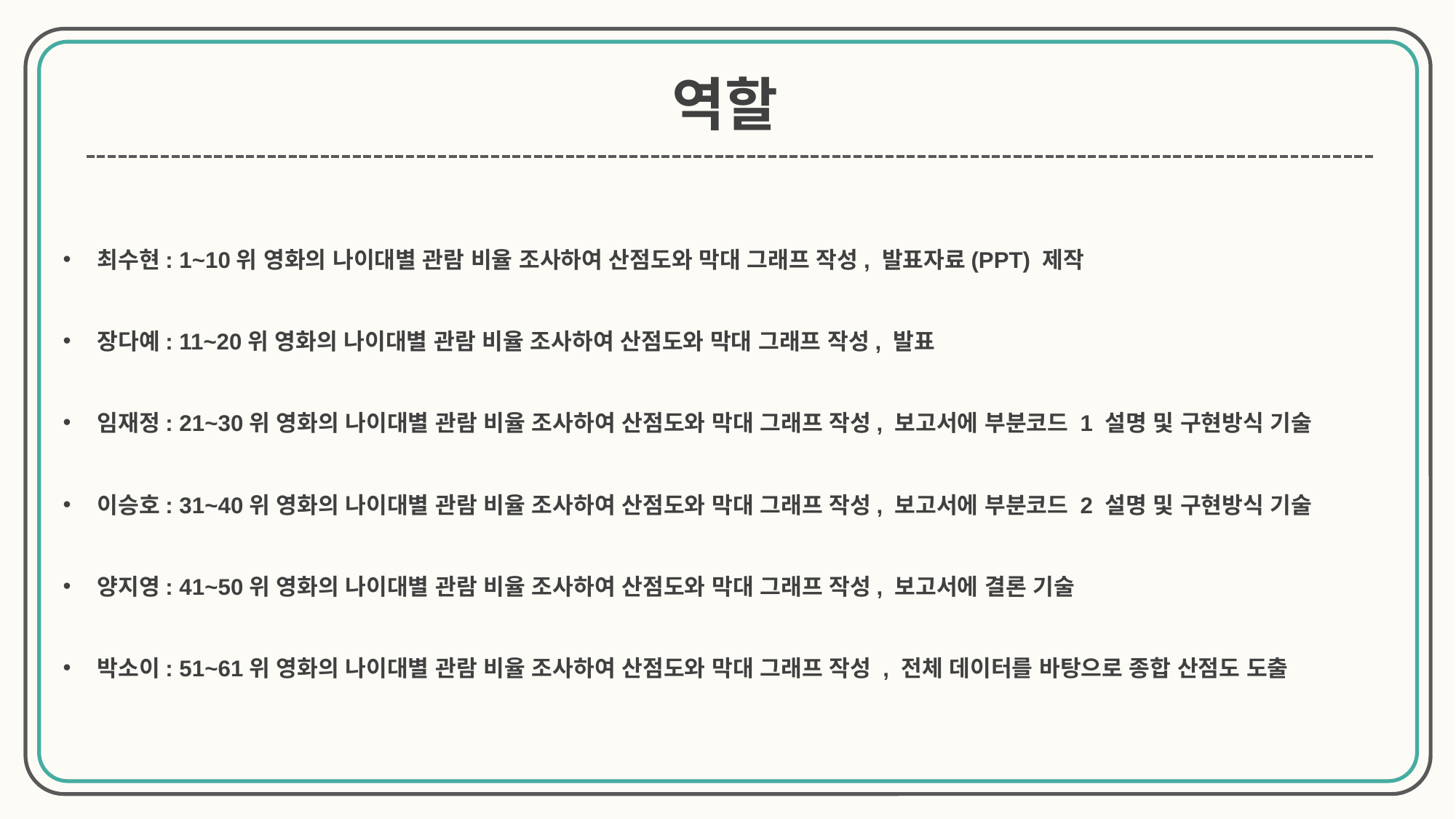

역할
최수현: 1~10위 영화의 나이대별 관람 비율 조사하여 산점도와 막대 그래프 작성, 발표자료(PPT) 제작
장다예: 11~20위 영화의 나이대별 관람 비율 조사하여 산점도와 막대 그래프 작성, 발표
임재정: 21~30위 영화의 나이대별 관람 비율 조사하여 산점도와 막대 그래프 작성, 보고서에 부분코드 1 설명 및 구현방식 기술
이승호: 31~40위 영화의 나이대별 관람 비율 조사하여 산점도와 막대 그래프 작성, 보고서에 부분코드 2 설명 및 구현방식 기술
양지영: 41~50위 영화의 나이대별 관람 비율 조사하여 산점도와 막대 그래프 작성, 보고서에 결론 기술
박소이: 51~61위 영화의 나이대별 관람 비율 조사하여 산점도와 막대 그래프 작성 , 전체 데이터를 바탕으로 종합 산점도 도출